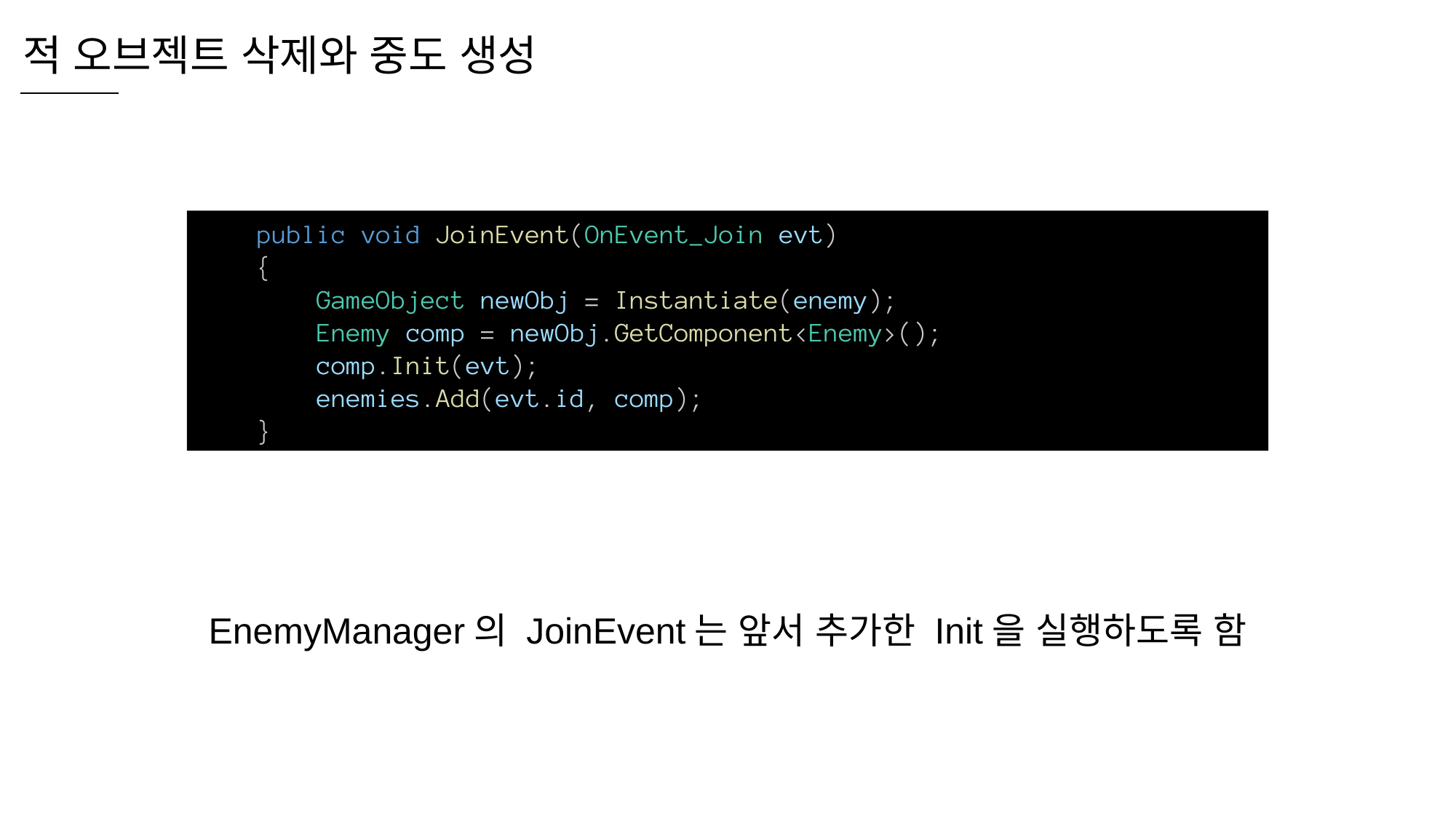

적 오브젝트 삭제와 중도 생성
    public void JoinEvent(OnEvent_Join evt)
    {
        GameObject newObj = Instantiate(enemy);
        Enemy comp = newObj.GetComponent<Enemy>();
        comp.Init(evt);
        enemies.Add(evt.id, comp);
    }
EnemyManager의 JoinEvent는 앞서 추가한 Init을 실행하도록 함